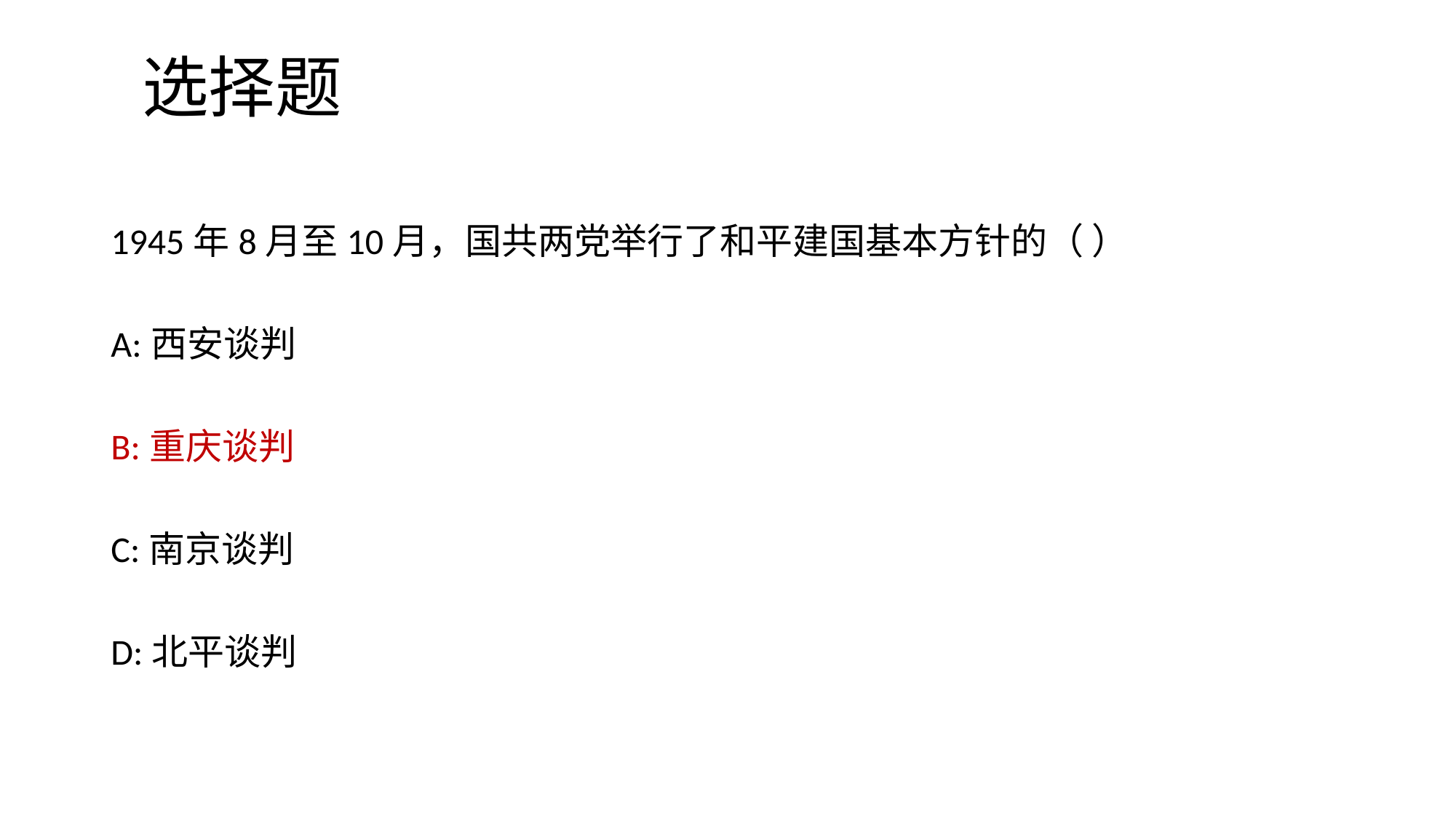

# 选择题
1945年8月至10月，国共两党举行了和平建国基本方针的（ ）
A:西安谈判
B:重庆谈判
C:南京谈判
D:北平谈判